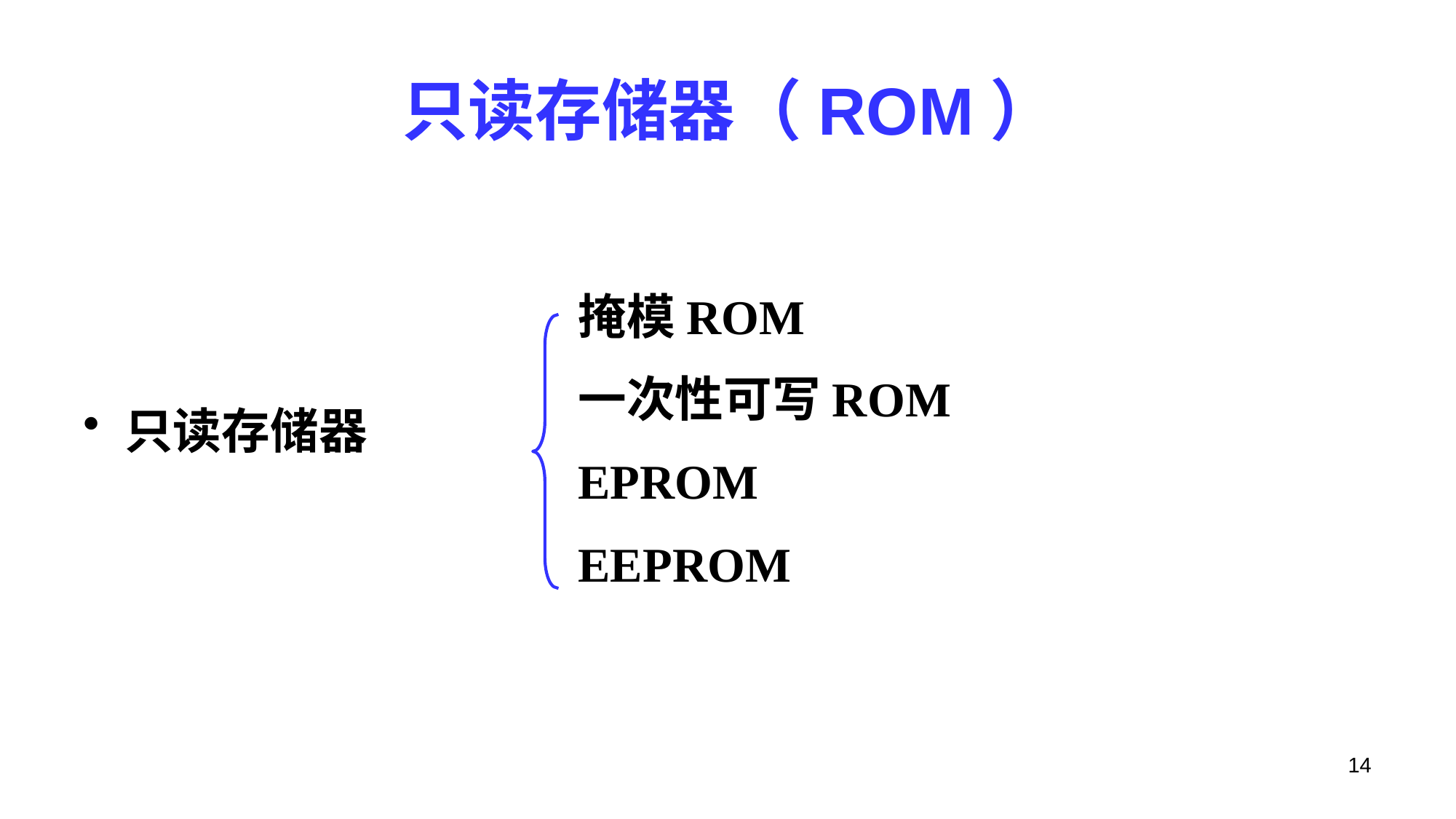

# 只读存储器（ROM）

只读存储器
掩模ROM
一次性可写ROM
EPROM
EEPROM

14